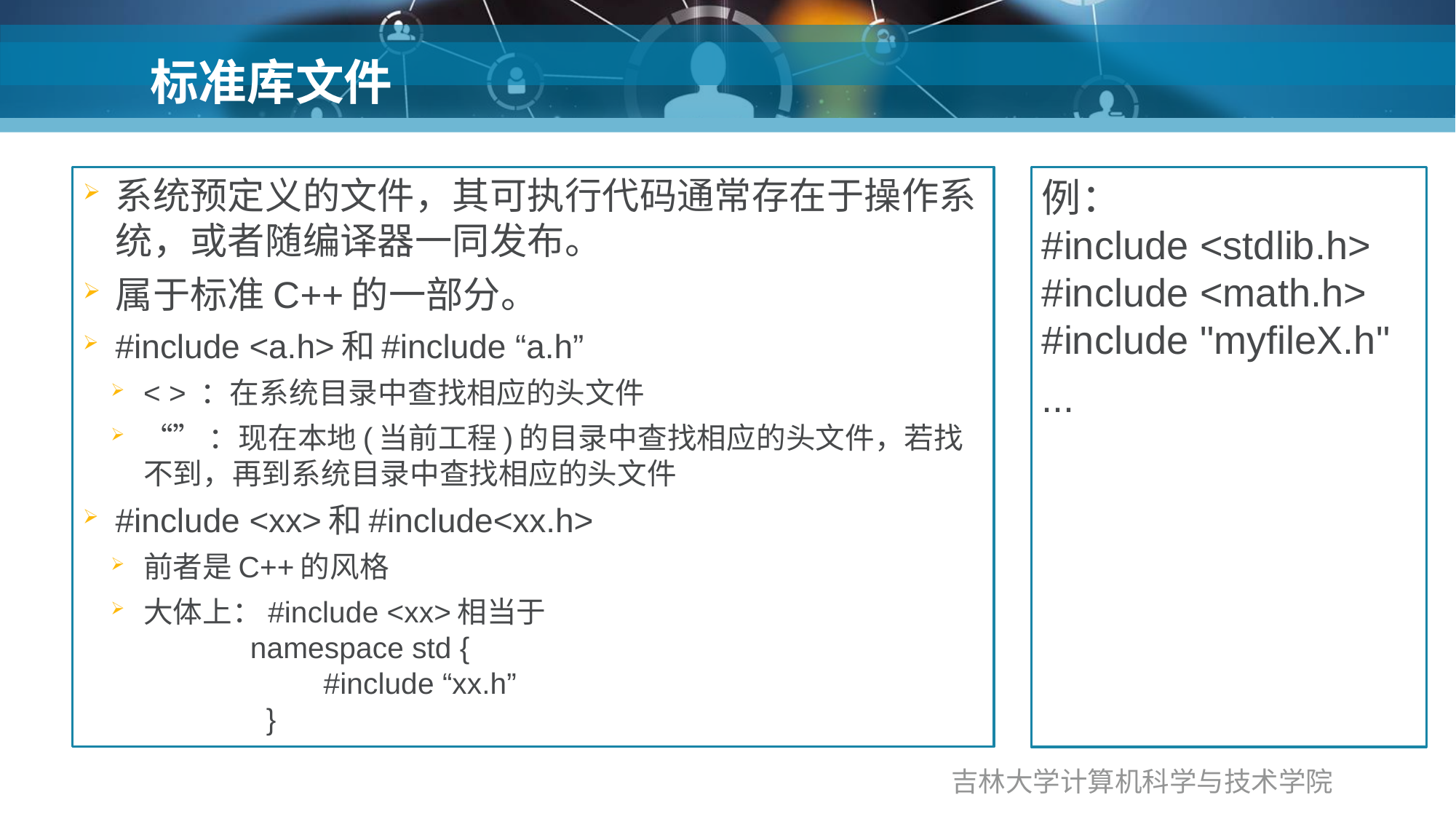

# 标准库文件
系统预定义的文件，其可执行代码通常存在于操作系统，或者随编译器一同发布。
属于标准C++的一部分。
#include <a.h>和#include “a.h”
< > ：在系统目录中查找相应的头文件
“”：现在本地(当前工程)的目录中查找相应的头文件，若找不到，再到系统目录中查找相应的头文件
#include <xx>和#include<xx.h>
前者是C++的风格
大体上：#include <xx>相当于
               namespace std {
                      #include “xx.h”
               }
例：
#include <stdlib.h>
#include <math.h>
#include "myfileX.h"
...

吉林大学计算机科学与技术学院